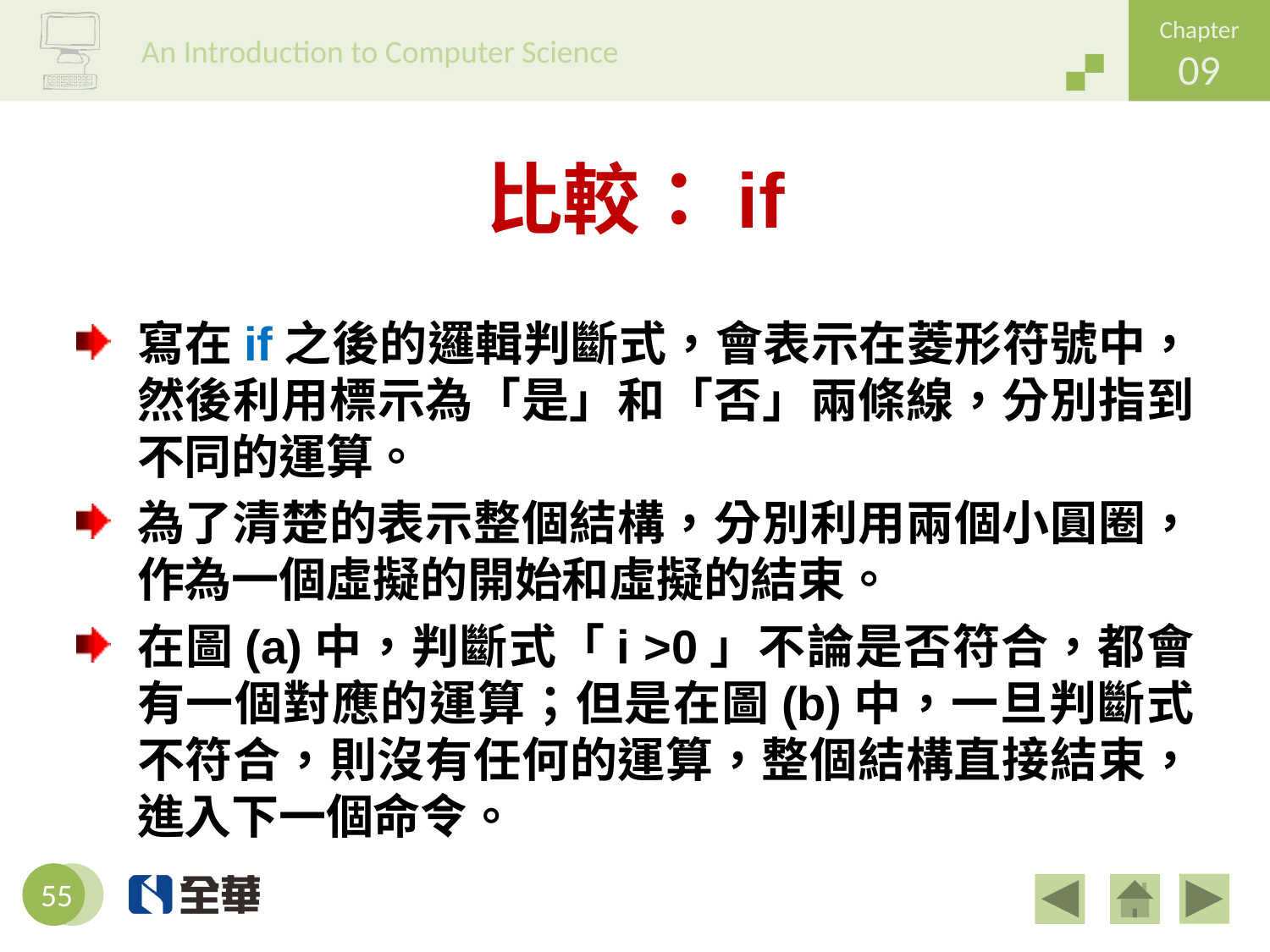

# 比較：if
寫在if之後的邏輯判斷式，會表示在菱形符號中，然後利用標示為「是」和「否」兩條線，分別指到不同的運算。
為了清楚的表示整個結構，分別利用兩個小圓圈，作為一個虛擬的開始和虛擬的結束。
在圖(a)中，判斷式「i >0」不論是否符合，都會有一個對應的運算；但是在圖(b)中，一旦判斷式不符合，則沒有任何的運算，整個結構直接結束，進入下一個命令。